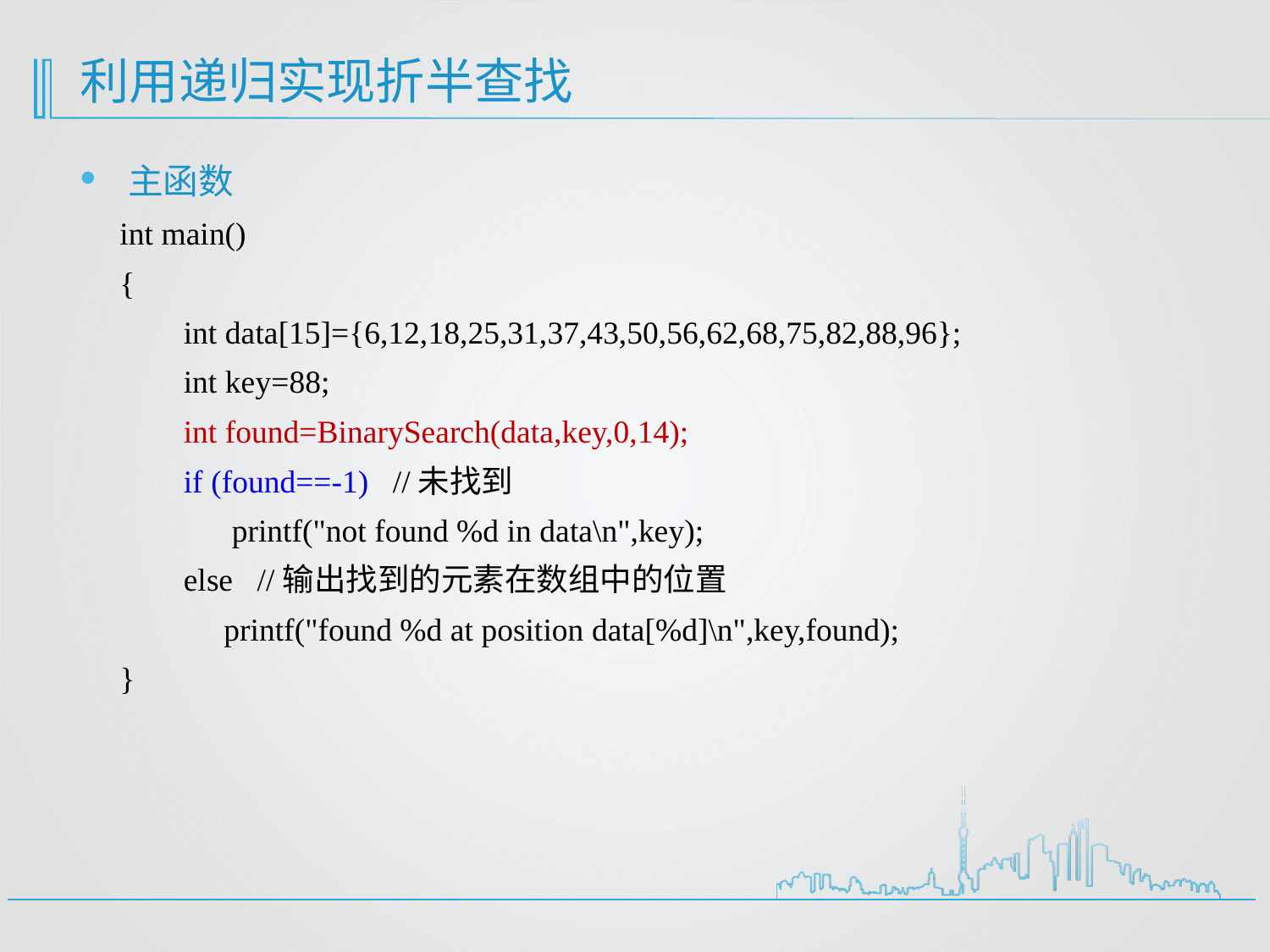

# 利用递归实现折半查找
主函数
int main()
{
	  int data[15]={6,12,18,25,31,37,43,50,56,62,68,75,82,88,96};
	  int key=88;
	  int found=BinarySearch(data,key,0,14);
	  if (found==-1)   //未找到
	        printf("not found %d in data\n",key);
	  else   //输出找到的元素在数组中的位置
	       printf("found %d at position data[%d]\n",key,found);
}